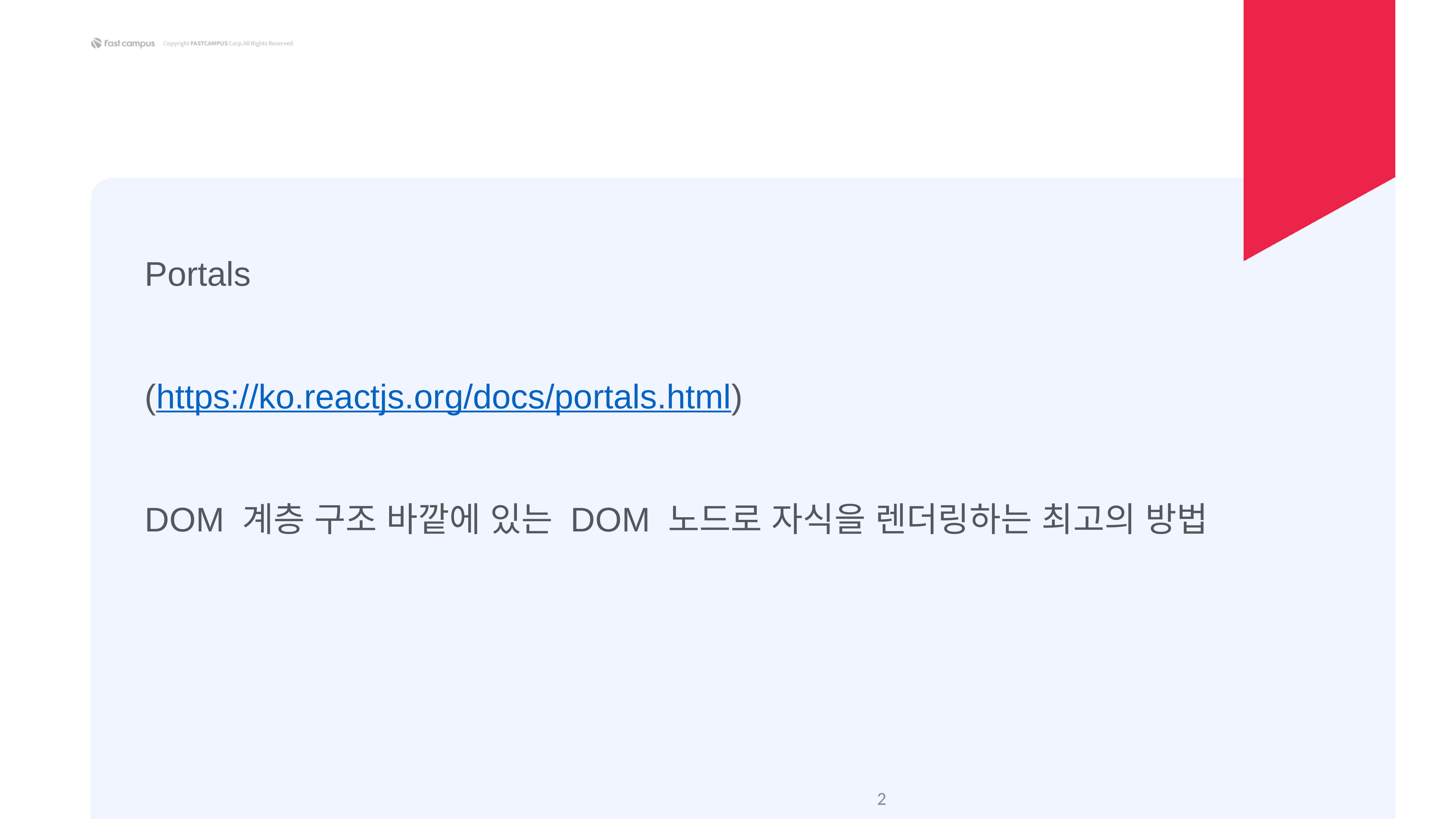

Portals

(https://ko.reactjs.org/docs/portals.html)

DOM 계층 구조 바깥에 있는 DOM 노드로 자식을 렌더링하는 최고의 방법
2